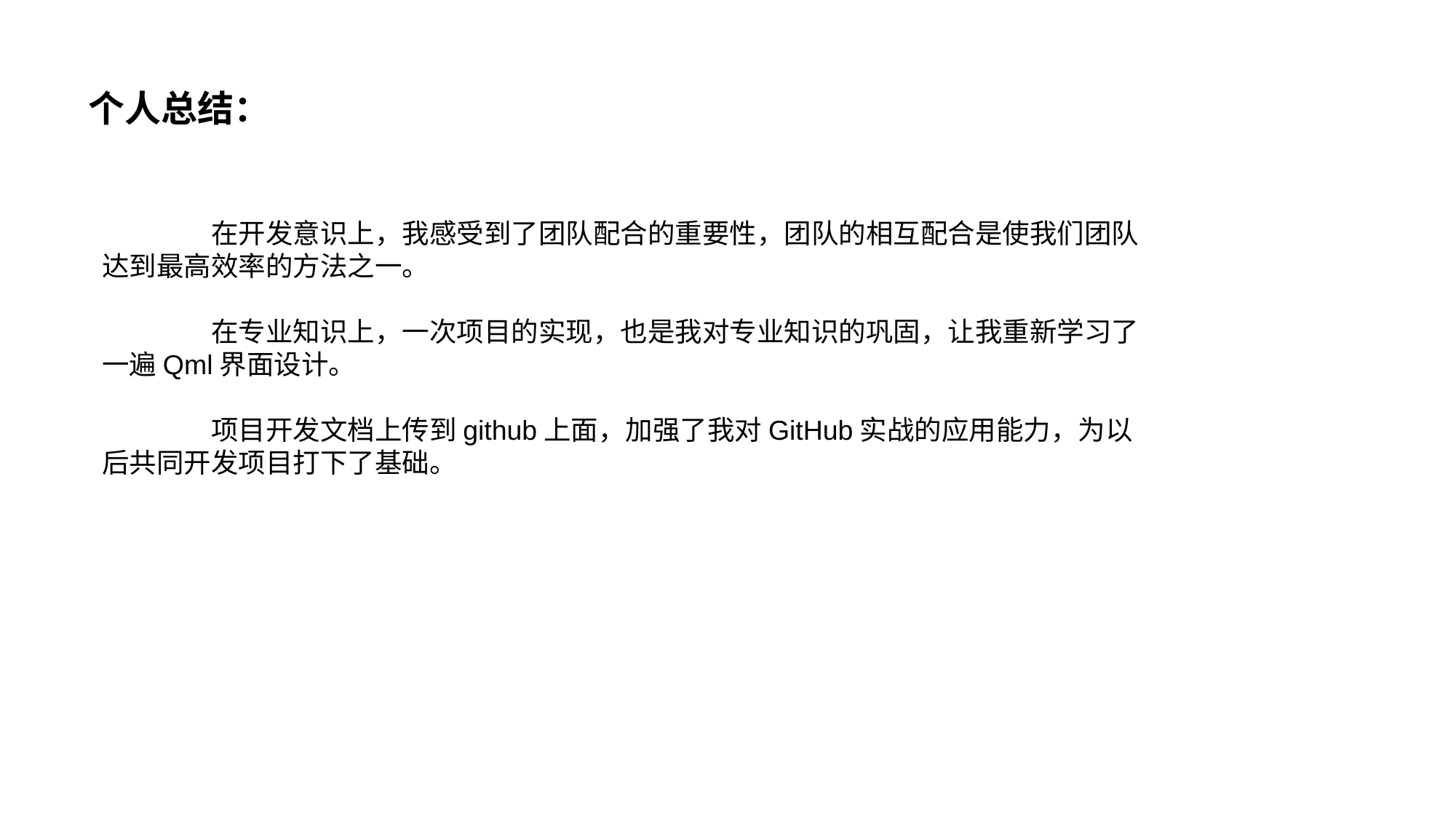

# 个人总结：
	在开发意识上，我感受到了团队配合的重要性，团队的相互配合是使我们团队达到最高效率的方法之一。

	在专业知识上，一次项目的实现，也是我对专业知识的巩固，让我重新学习了一遍Qml界面设计。

	项目开发文档上传到github上面，加强了我对GitHub实战的应用能力，为以后共同开发项目打下了基础。